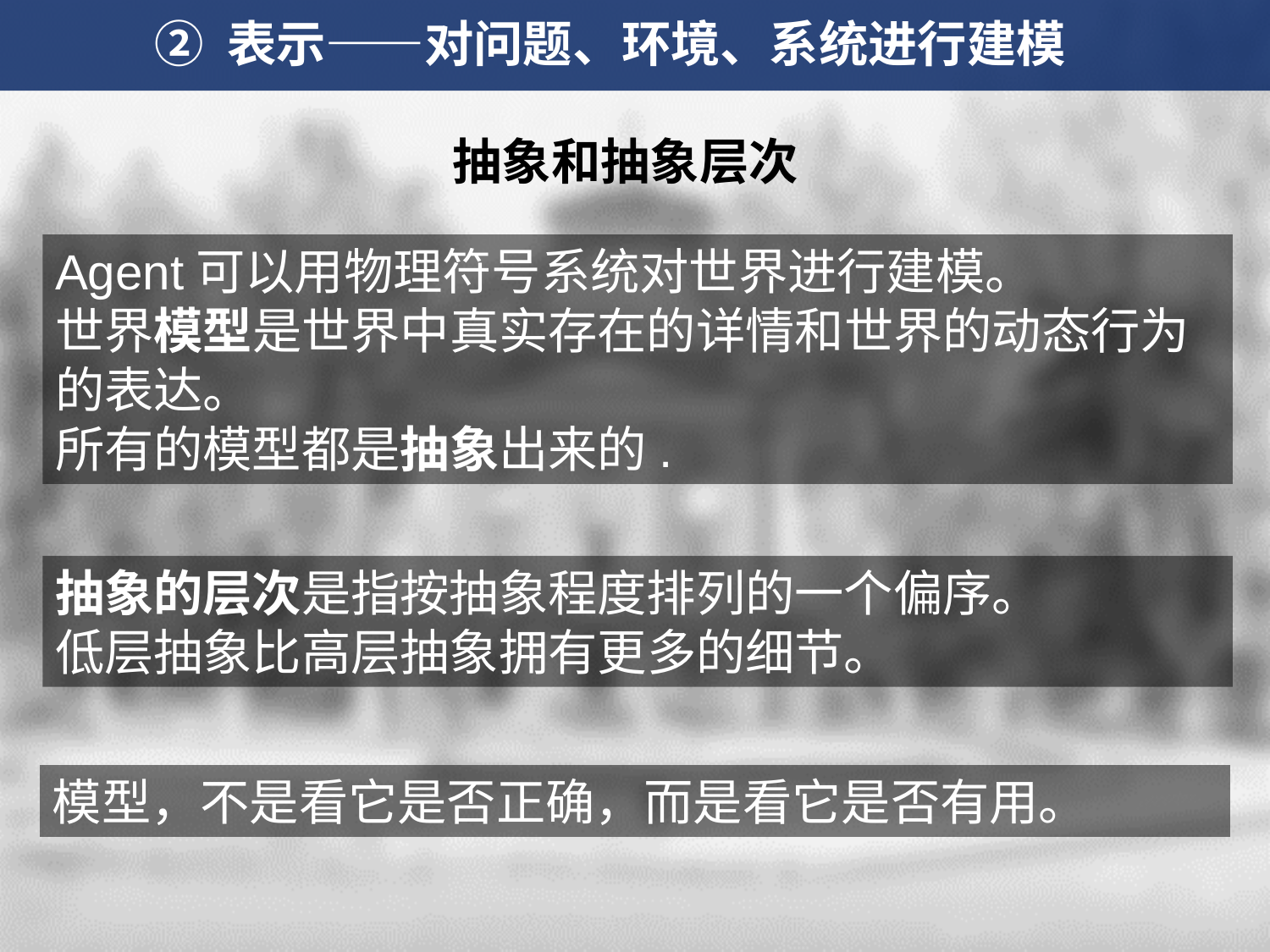

② 表示——对问题、环境、系统进行建模
抽象和抽象层次
Agent可以用物理符号系统对世界进行建模。
世界模型是世界中真实存在的详情和世界的动态行为的表达。
所有的模型都是抽象出来的.
抽象的层次是指按抽象程度排列的一个偏序。
低层抽象比高层抽象拥有更多的细节。
模型，不是看它是否正确，而是看它是否有用。